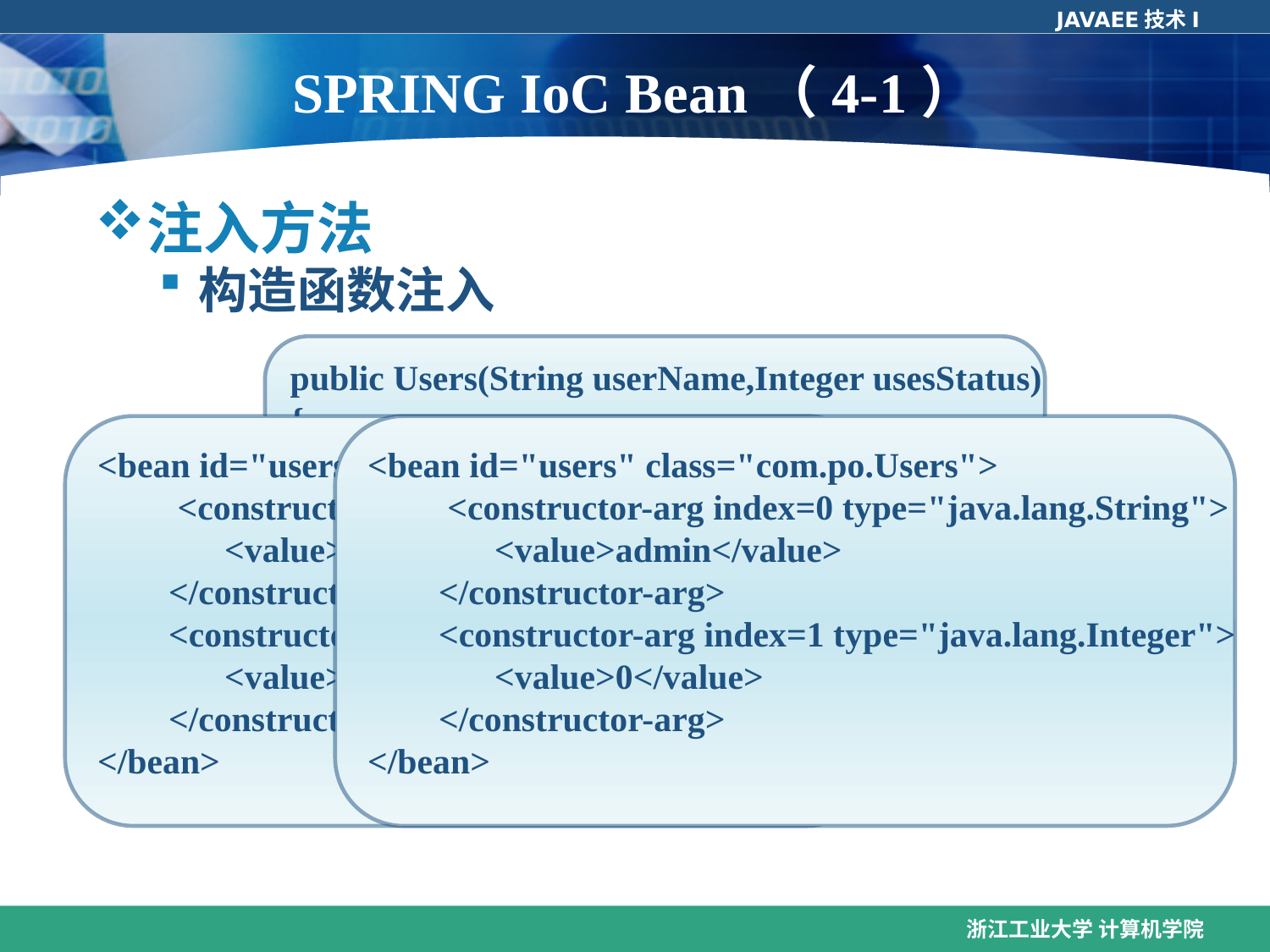

# SPRING IoC Bean（4-1）
注入方法
构造函数注入
public Users(String userName,Integer usesStatus)
{
      this.userName=userName;
      this.usesStatus=usesStatus;
}
<bean id="users" class="com.po.Users">
         <constructor-arg type="java.lang.String">
   	<value>admin</value>
        </constructor-arg>
        <constructor-arg type="java.lang.Integer">
   	<value>0</value>
        </constructor-arg>
</bean>
<bean id="users" class="com.po.Users">
         <constructor-arg index=0 type="java.lang.String">
   	<value>admin</value>
        </constructor-arg>
        <constructor-arg index=1 type="java.lang.Integer">
   	<value>0</value>
        </constructor-arg>
</bean>